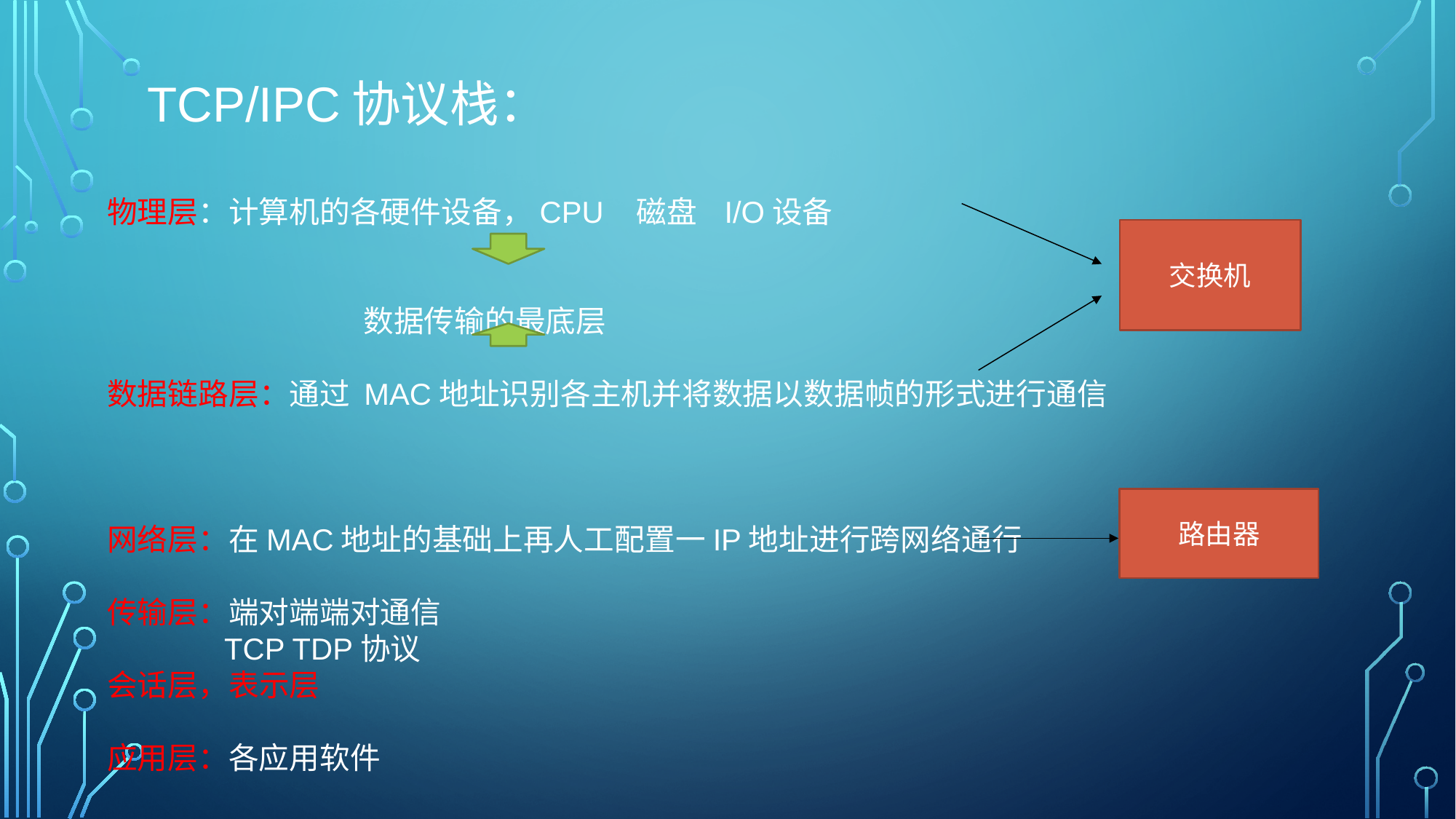

# Tcp/ipc协议栈：
物理层：计算机的各硬件设备，CPU   磁盘   I/O设备

                                     数据传输的最底层

数据链路层：通过 MAC地址识别各主机并将数据以数据帧的形式进行通信

网络层：在MAC地址的基础上再人工配置一IP地址进行跨网络通行

传输层：端对端端对通信
              TCP TDP协议
会话层，表示层

应用层：各应用软件
交换机

路由器